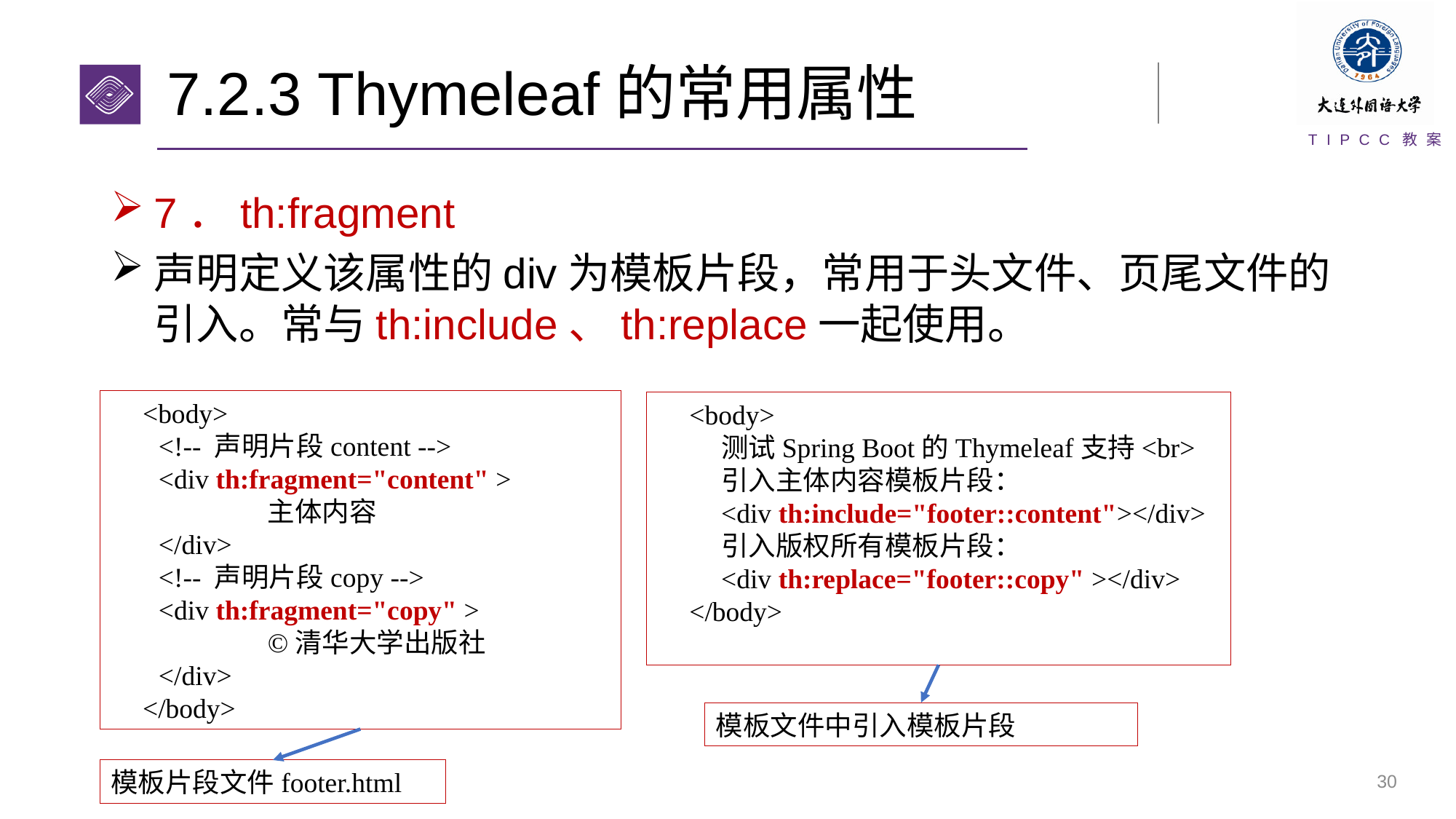

# 7.2.3 Thymeleaf的常用属性
7．th:fragment
声明定义该属性的div为模板片段，常用于头文件、页尾文件的引入。常与th:include、th:replace一起使用。

<body>
<!-- 声明片段content -->
<div th:fragment="content" >
	主体内容
</div>
<!-- 声明片段copy -->
<div th:fragment="copy" >
	©清华大学出版社
</div>
</body>
<body>
测试Spring Boot的Thymeleaf支持<br>
引入主体内容模板片段：
<div th:include="footer::content"></div>
引入版权所有模板片段：
<div th:replace="footer::copy" ></div>
</body>

模板文件中引入模板片段
30
模板片段文件footer.html